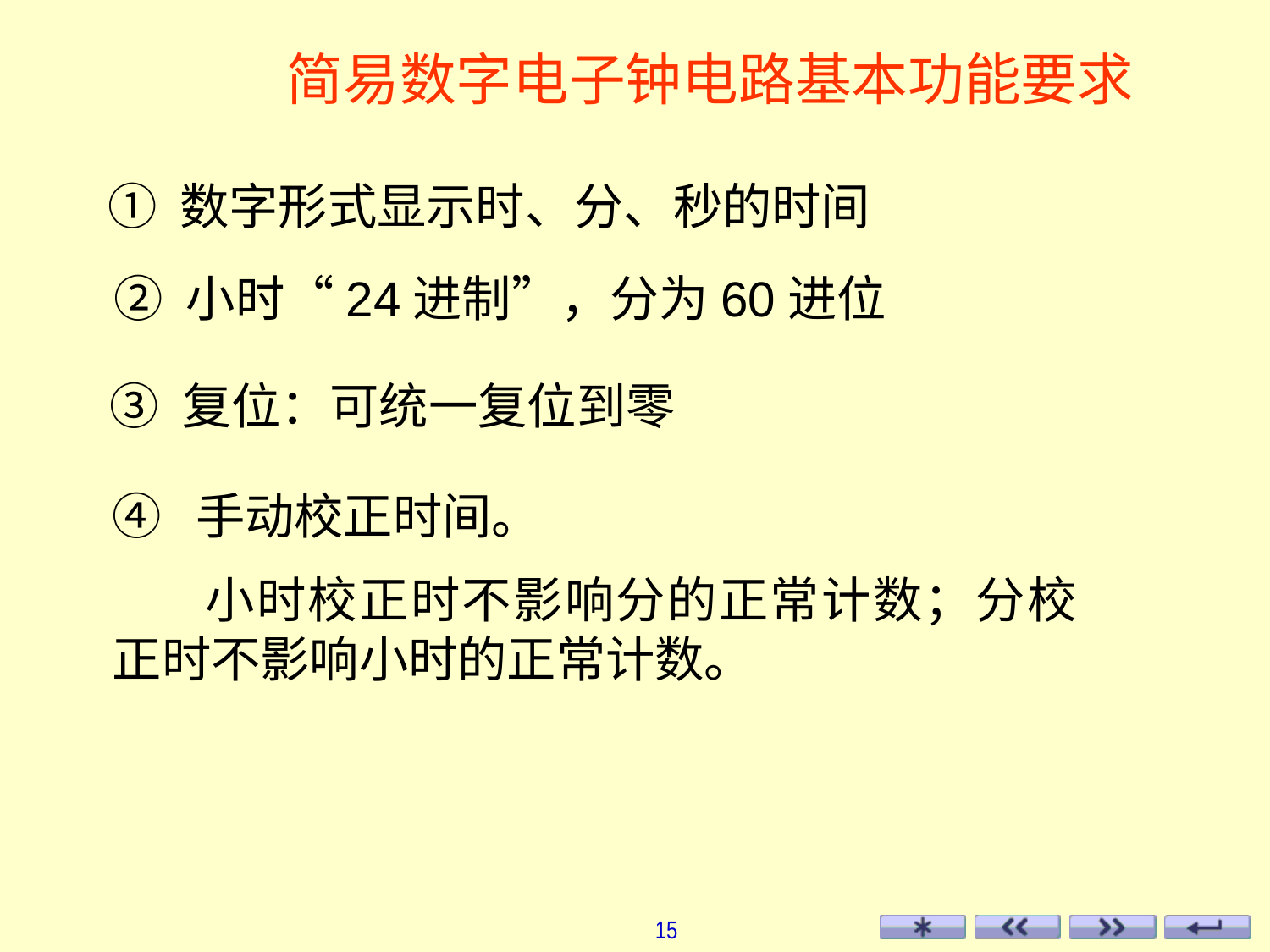

# 简易数字电子钟电路基本功能要求
① 数字形式显示时、分、秒的时间
② 小时“24进制”，分为60进位
③ 复位：可统一复位到零
④  手动校正时间。
      小时校正时不影响分的正常计数；分校正时不影响小时的正常计数。